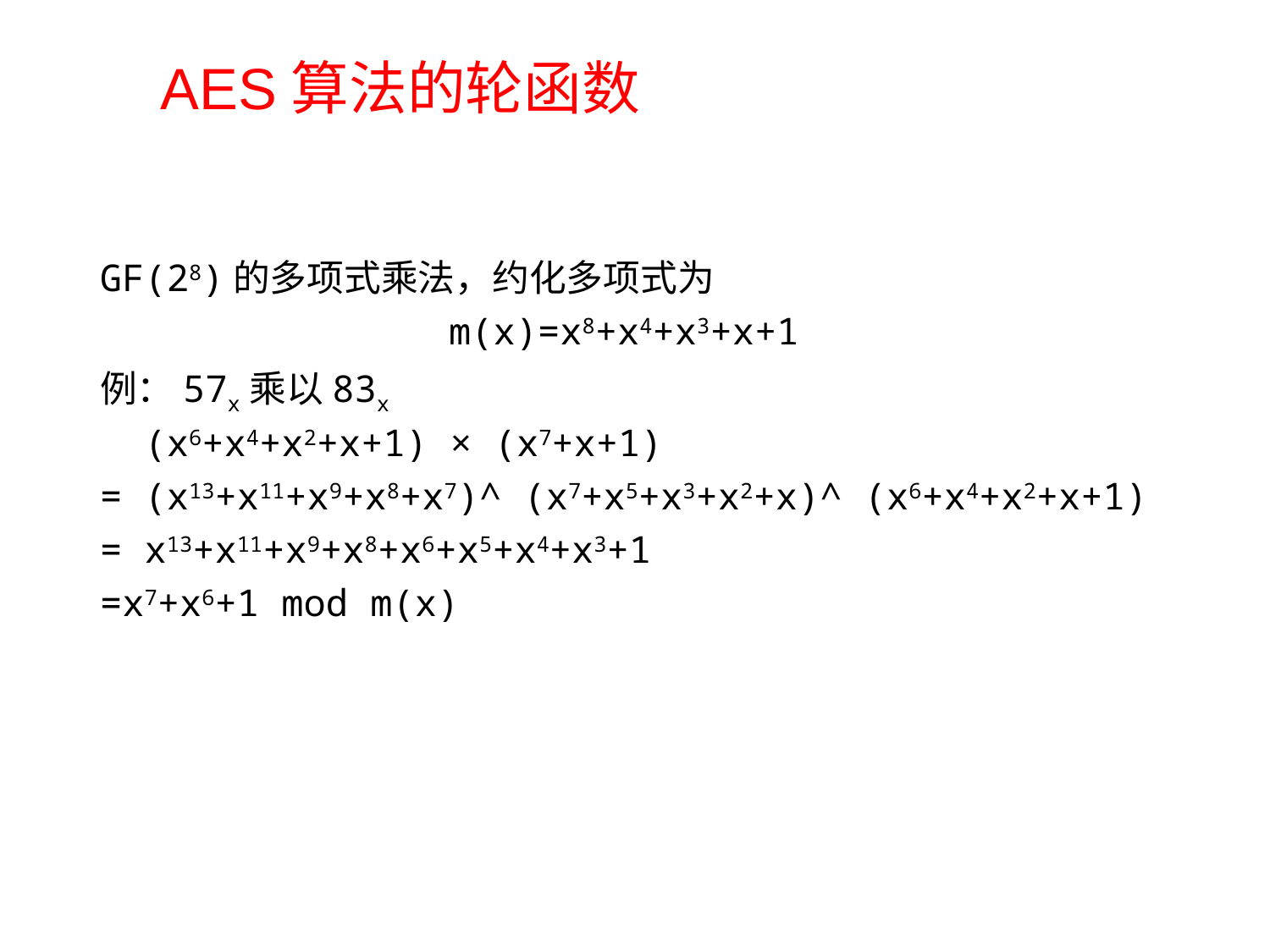

# AES算法的轮函数
GF(28)的多项式乘法，约化多项式为
m(x)=x8+x4+x3+x+1
例：57x乘以83x
  (x6+x4+x2+x+1) × (x7+x+1)
= (x13+x11+x9+x8+x7)^ (x7+x5+x3+x2+x)^ (x6+x4+x2+x+1)
= x13+x11+x9+x8+x6+x5+x4+x3+1
=x7+x6+1 mod m(x)